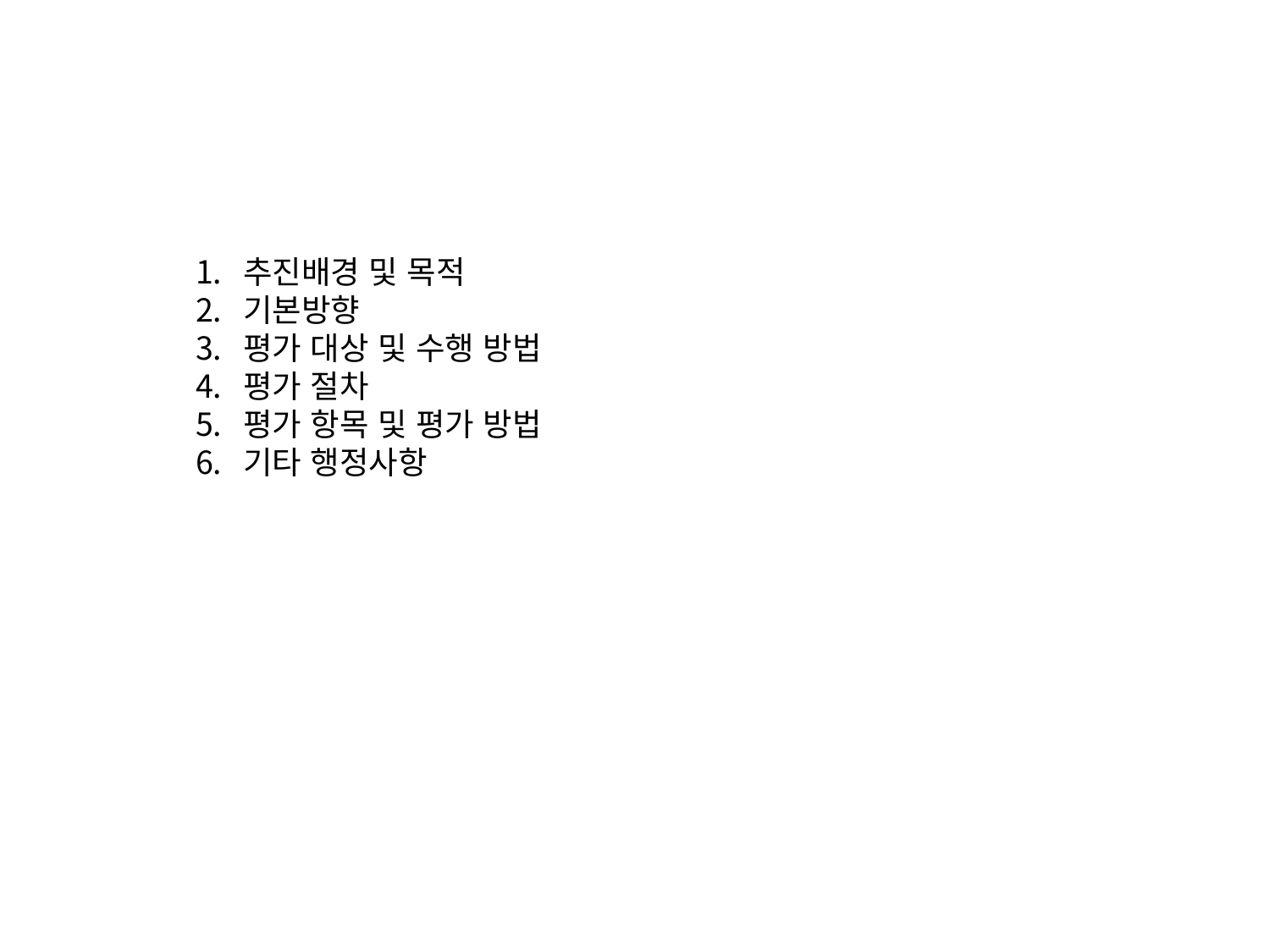

추진배경 및 목적
기본방향
평가 대상 및 수행 방법
평가 절차
평가 항목 및 평가 방법
기타 행정사항